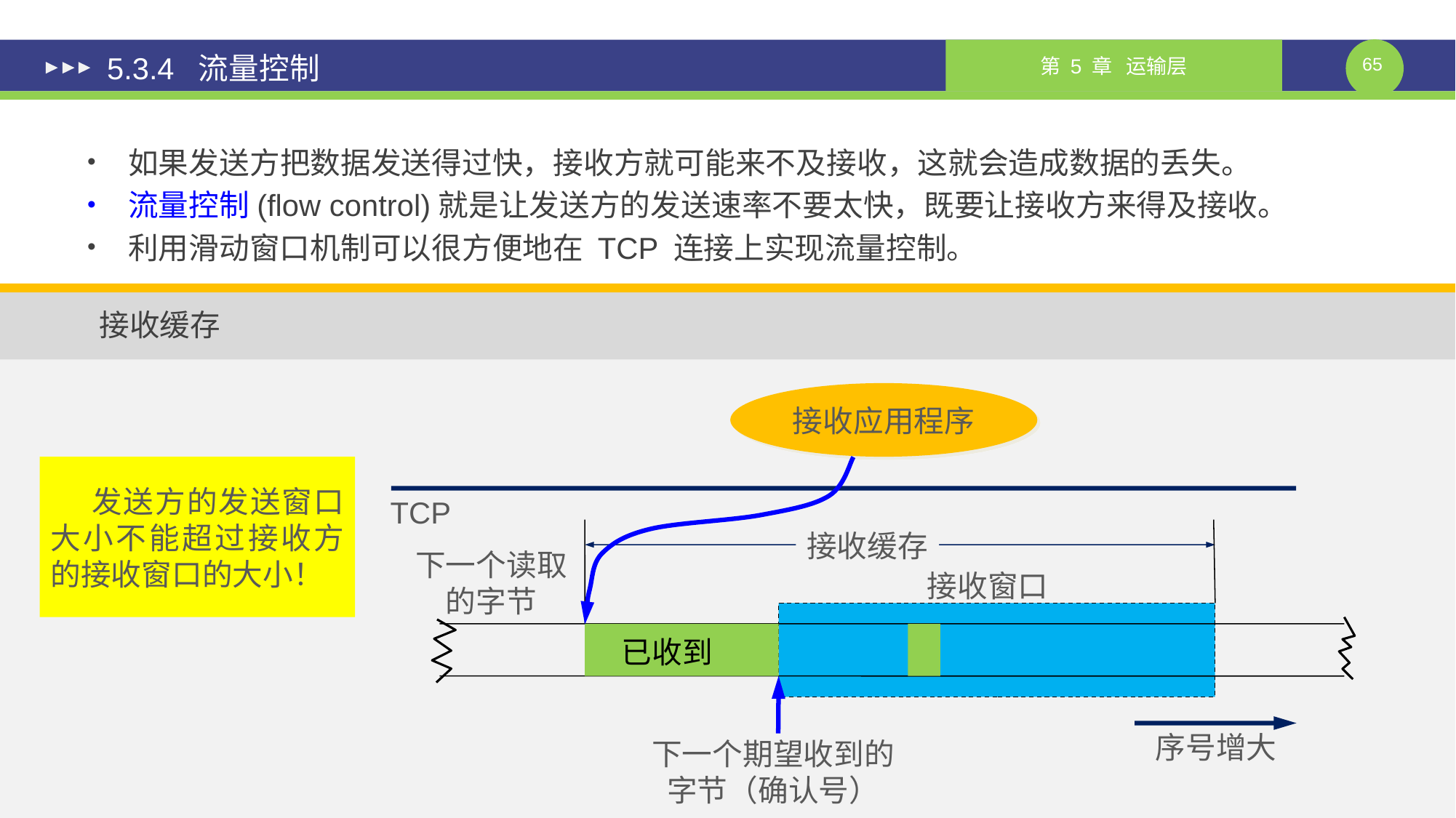

# 5.3.4  流量控制
如果发送方把数据发送得过快，接收方就可能来不及接收，这就会造成数据的丢失。
流量控制(flow control)就是让发送方的发送速率不要太快，既要让接收方来得及接收。
利用滑动窗口机制可以很方便地在 TCP 连接上实现流量控制。

接收缓存
接收应用程序
    发送方的发送窗口大小不能超过接收方的接收窗口的大小！

TCP

接收缓存
下一个读取
的字节

接收窗口

已收到

序号增大
下一个期望收到的
字节（确认号）
课件制作人：谢钧  谢希仁